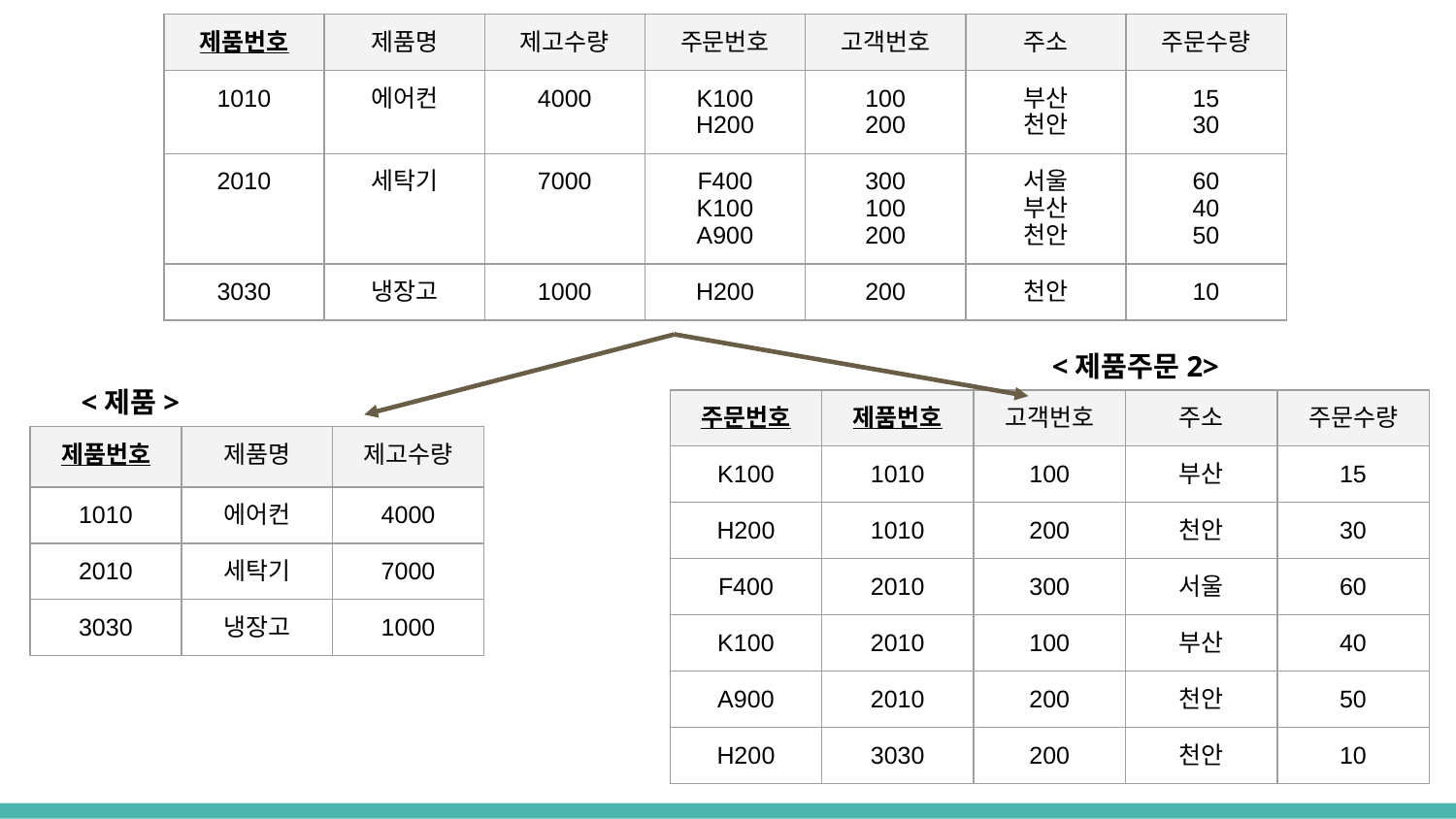

| 제품번호 | 제품명 | 제고수량 | 주문번호 | 고객번호 | 주소 | 주문수량 |
| --- | --- | --- | --- | --- | --- | --- |
| 1010 | 에어컨 | 4000 | K100 H200 | 100 200 | 부산 천안 | 15 30 |
| 2010 | 세탁기 | 7000 | F400 K100 A900 | 300 100 200 | 서울 부산 천안 | 60 40 50 |
| 3030 | 냉장고 | 1000 | H200 | 200 | 천안 | 10 |
<제품주문2>
<제품>
| 주문번호 | 제품번호 | 고객번호 | 주소 | 주문수량 |
| --- | --- | --- | --- | --- |
| K100 | 1010 | 100 | 부산 | 15 |
| H200 | 1010 | 200 | 천안 | 30 |
| F400 | 2010 | 300 | 서울 | 60 |
| K100 | 2010 | 100 | 부산 | 40 |
| A900 | 2010 | 200 | 천안 | 50 |
| H200 | 3030 | 200 | 천안 | 10 |
| 제품번호 | 제품명 | 제고수량 |
| --- | --- | --- |
| 1010 | 에어컨 | 4000 |
| 2010 | 세탁기 | 7000 |
| 3030 | 냉장고 | 1000 |